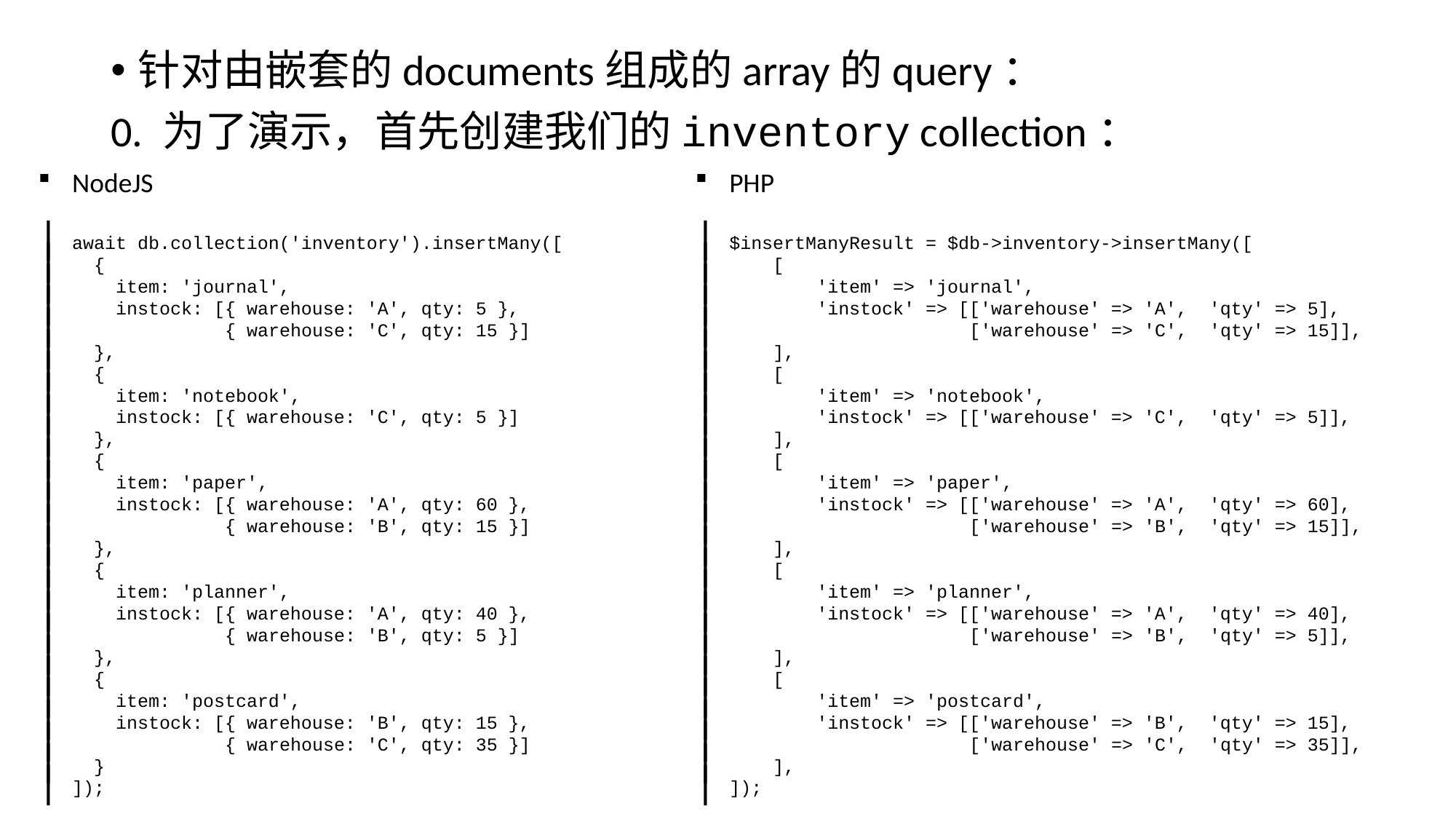

针对由嵌套的documents组成的array的query：
0. 为了演示，首先创建我们的inventory collection：

NodeJS

await db.collection('inventory').insertMany([
  {
    item: 'journal',
    instock: [{ warehouse: 'A', qty: 5 },
              { warehouse: 'C', qty: 15 }]
  },
  {
    item: 'notebook',
    instock: [{ warehouse: 'C', qty: 5 }]
  },
  {
    item: 'paper',
    instock: [{ warehouse: 'A', qty: 60 },
              { warehouse: 'B', qty: 15 }]
  },
  {
    item: 'planner',
    instock: [{ warehouse: 'A', qty: 40 },
              { warehouse: 'B', qty: 5 }]
  },
  {
    item: 'postcard',
    instock: [{ warehouse: 'B', qty: 15 },
              { warehouse: 'C', qty: 35 }]
  }
]);
PHP

$insertManyResult = $db->inventory->insertMany([
    [
        'item' => 'journal',
        'instock' => [['warehouse' => 'A',  'qty' => 5],
                      ['warehouse' => 'C',  'qty' => 15]],
    ],
    [
        'item' => 'notebook',
        'instock' => [['warehouse' => 'C',  'qty' => 5]],
    ],
    [
        'item' => 'paper',
        'instock' => [['warehouse' => 'A',  'qty' => 60],
                      ['warehouse' => 'B',  'qty' => 15]],
    ],
    [
        'item' => 'planner',
        'instock' => [['warehouse' => 'A',  'qty' => 40],
                      ['warehouse' => 'B',  'qty' => 5]],
    ],
    [
        'item' => 'postcard',
        'instock' => [['warehouse' => 'B',  'qty' => 15],
                      ['warehouse' => 'C',  'qty' => 35]],
    ],
]);